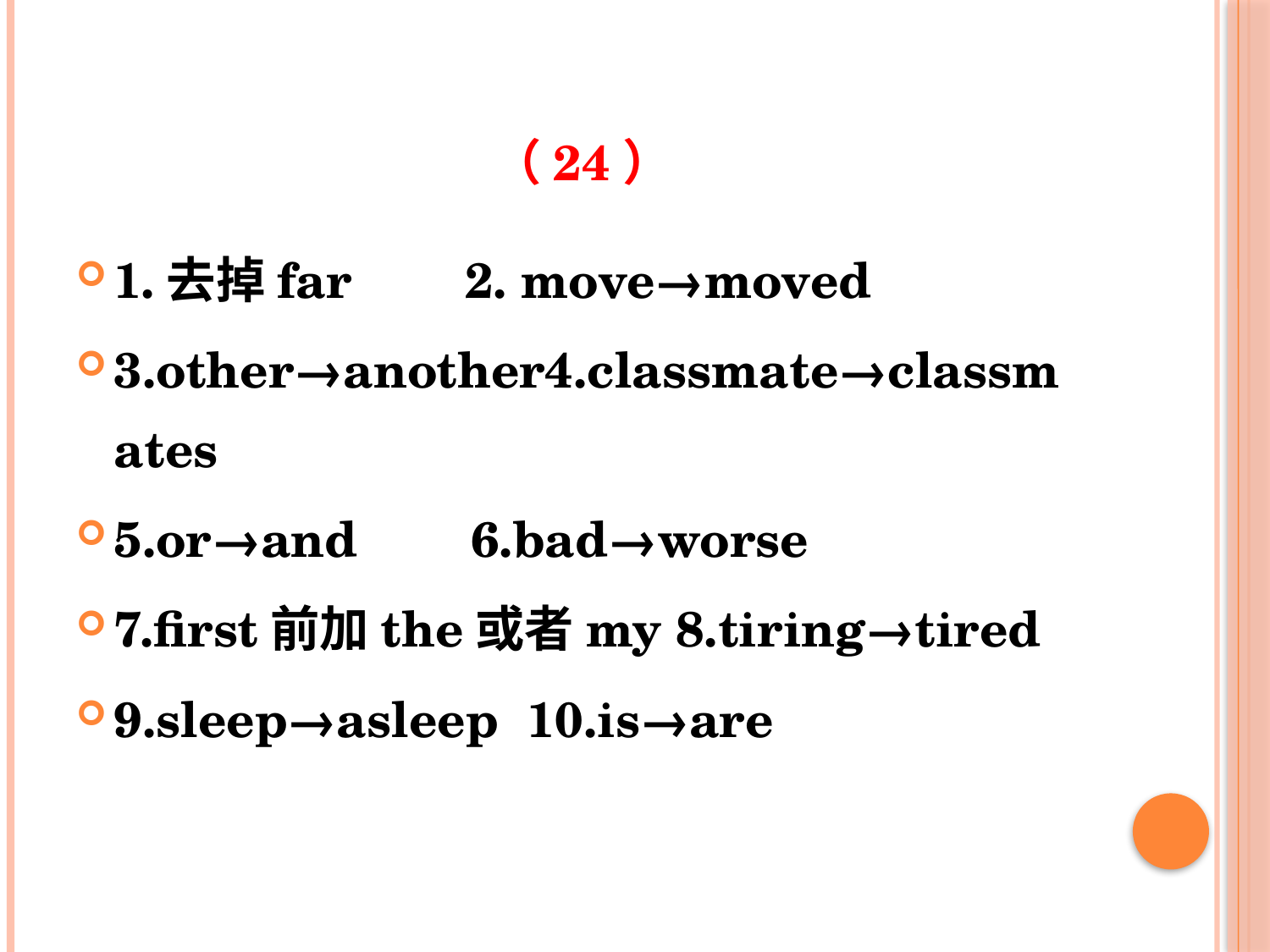

# （24）
1.去掉far        2. move→moved
3.other→another4.classmate→classmates
5.or→and        6.bad→worse
7.first前加the或者my 8.tiring→tired
9.sleep→asleep  10.is→are